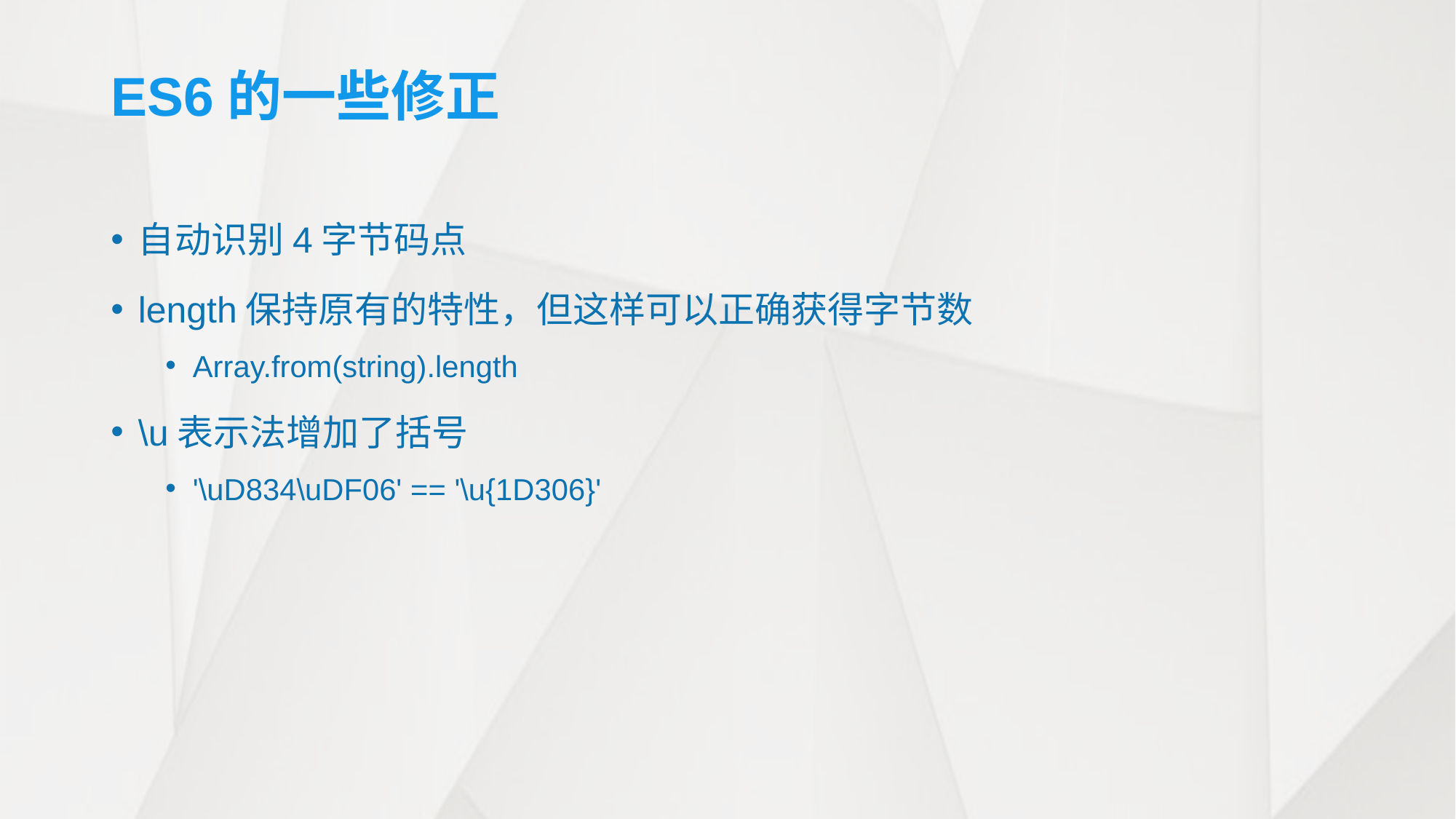

# ES6的一些修正
自动识别4字节码点
length保持原有的特性，但这样可以正确获得字节数
Array.from(string).length
\u表示法增加了括号
'\uD834\uDF06' == '\u{1D306}'